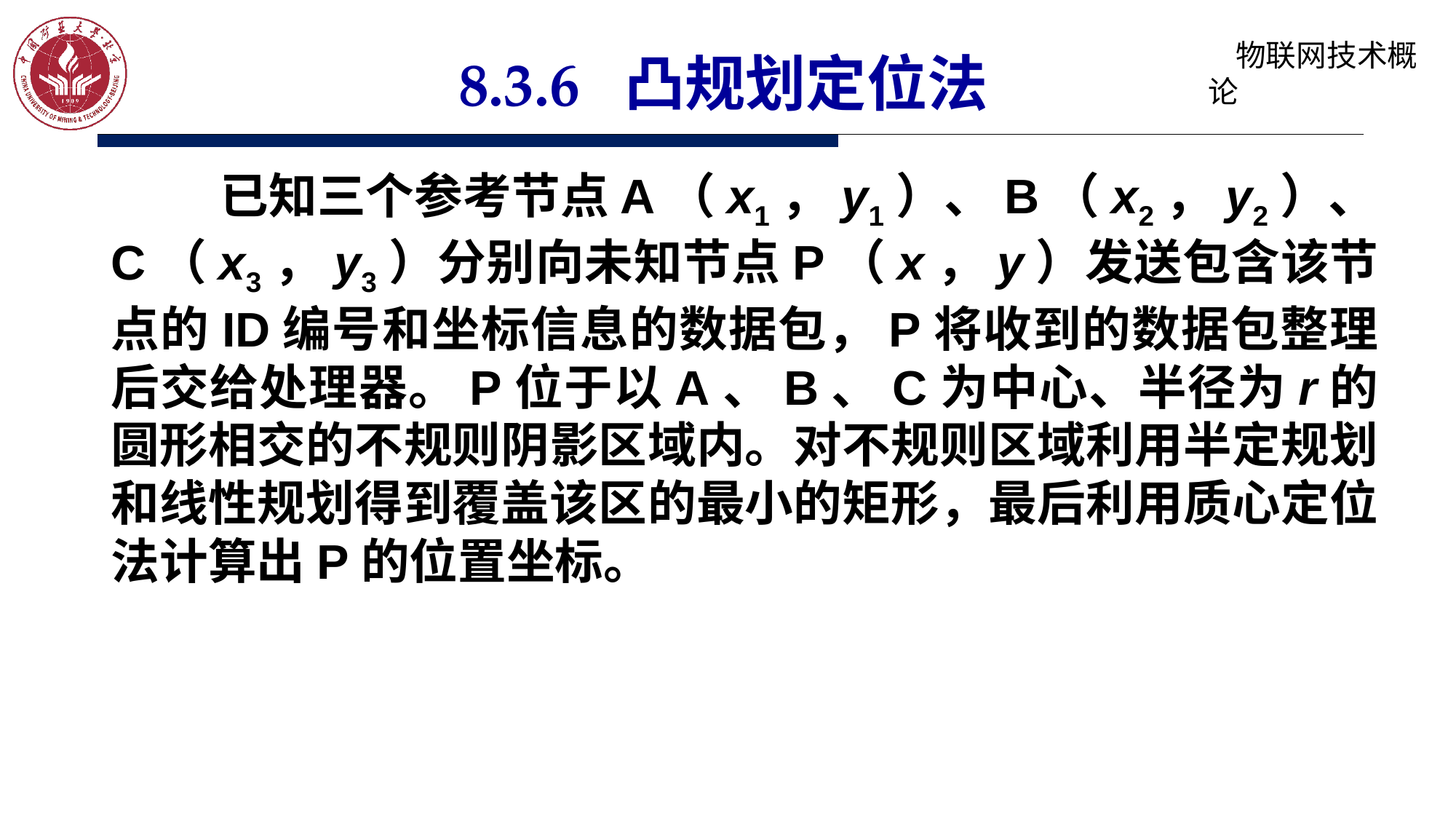

# 8.3.6  凸规划定位法
	已知三个参考节点A（x1，y1）、B（x2，y2）、C（x3，y3）分别向未知节点P（x，y）发送包含该节点的ID编号和坐标信息的数据包，P将收到的数据包整理后交给处理器。P位于以A、B、C为中心、半径为r的圆形相交的不规则阴影区域内。对不规则区域利用半定规划和线性规划得到覆盖该区的最小的矩形，最后利用质心定位法计算出P的位置坐标。